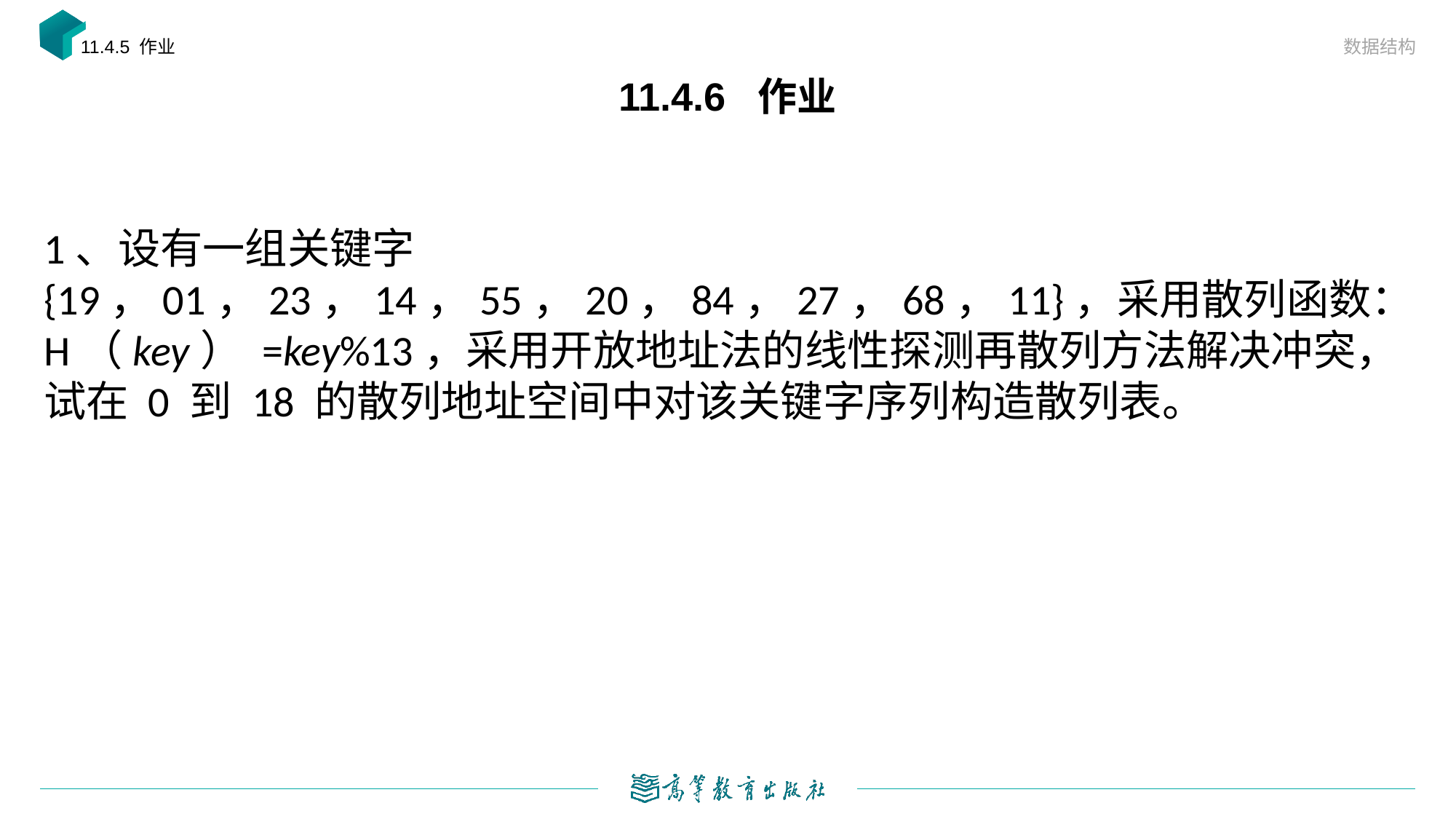

数据结构
11.4.5 作业
# 11.4.6  作业
1、设有一组关键字{19，01，23，14，55，20，84，27，68，11}，采用散列函数：H（key） =key%13，采用开放地址法的线性探测再散列方法解决冲突，试在 0 到 18 的散列地址空间中对该关键字序列构造散列表。